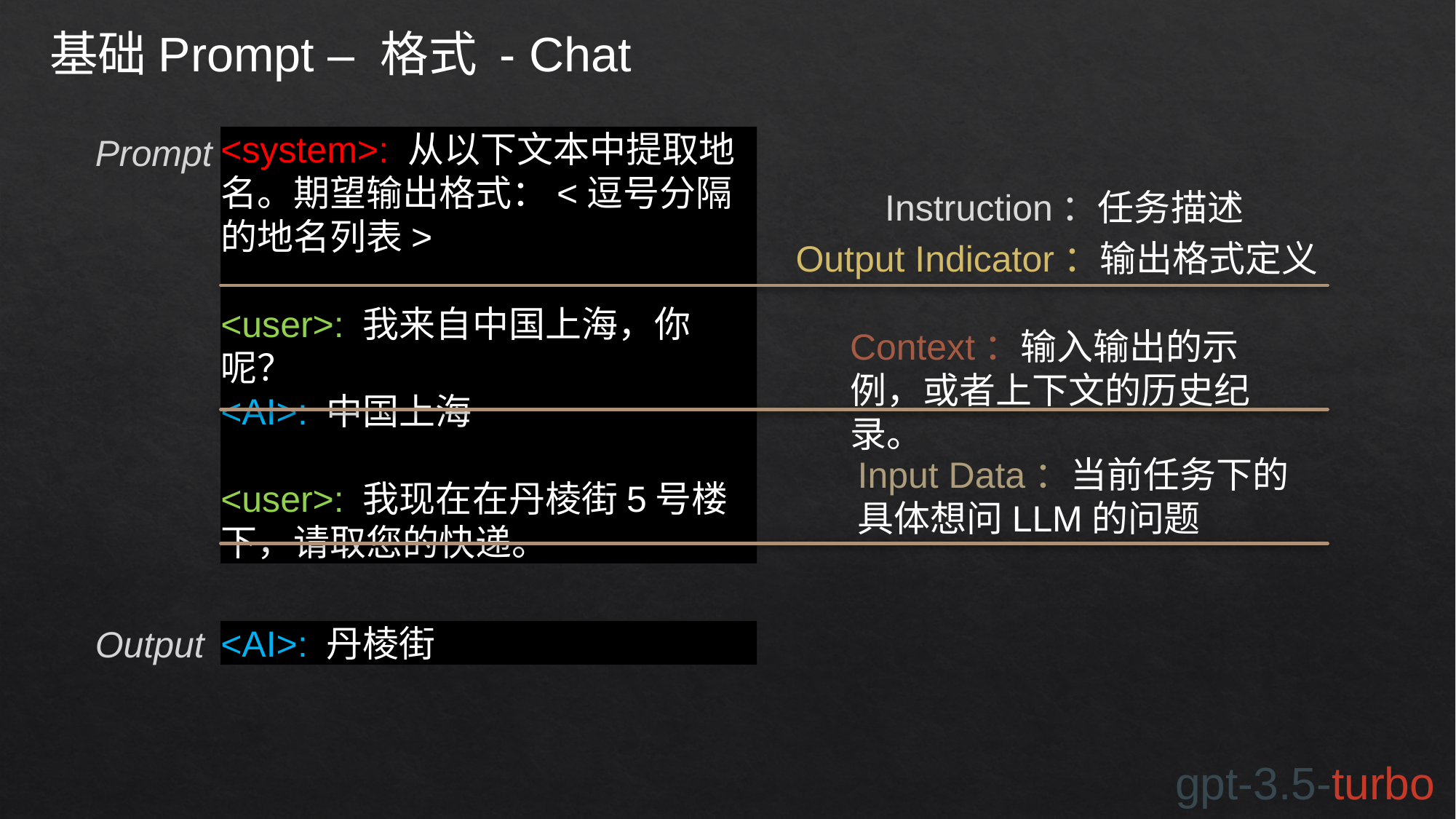

基础Prompt – 格式 - Chat
Prompt
<system>: 从以下文本中提取地名。期望输出格式：<逗号分隔的地名列表>

<user>: 我来自中国上海，你呢？
<AI>: 中国上海

<user>: 我现在在丹棱街5号楼下，请取您的快递。
Instruction：任务描述
Output Indicator：输出格式定义
Context：输入输出的示例，或者上下文的历史纪录。
Input Data：当前任务下的具体想问LLM的问题
Output
<AI>: 丹棱街
gpt-3.5-turbo